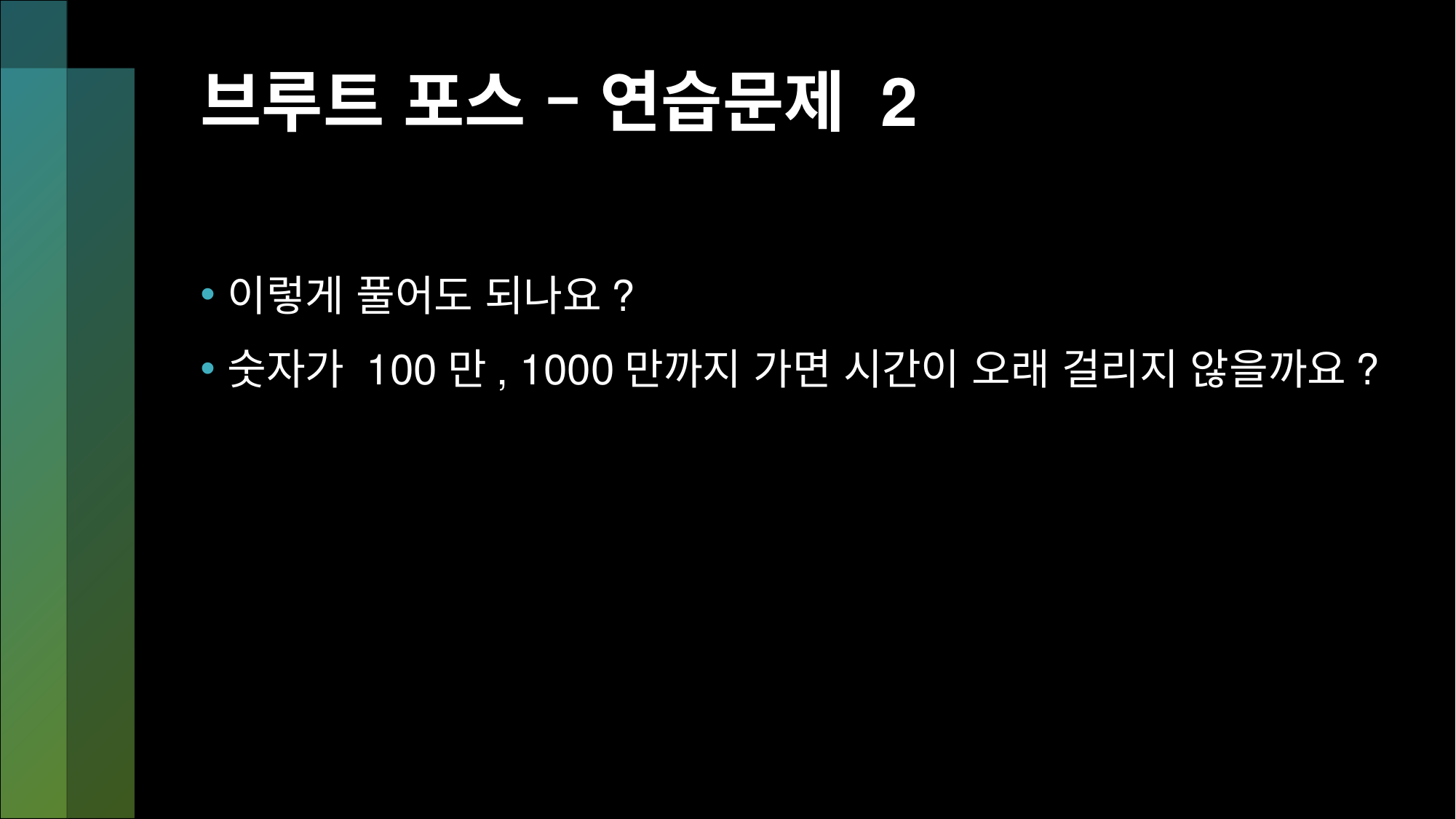

# 브루트 포스 – 연습문제 2
이렇게 풀어도 되나요?
숫자가 100만, 1000만까지 가면 시간이 오래 걸리지 않을까요?